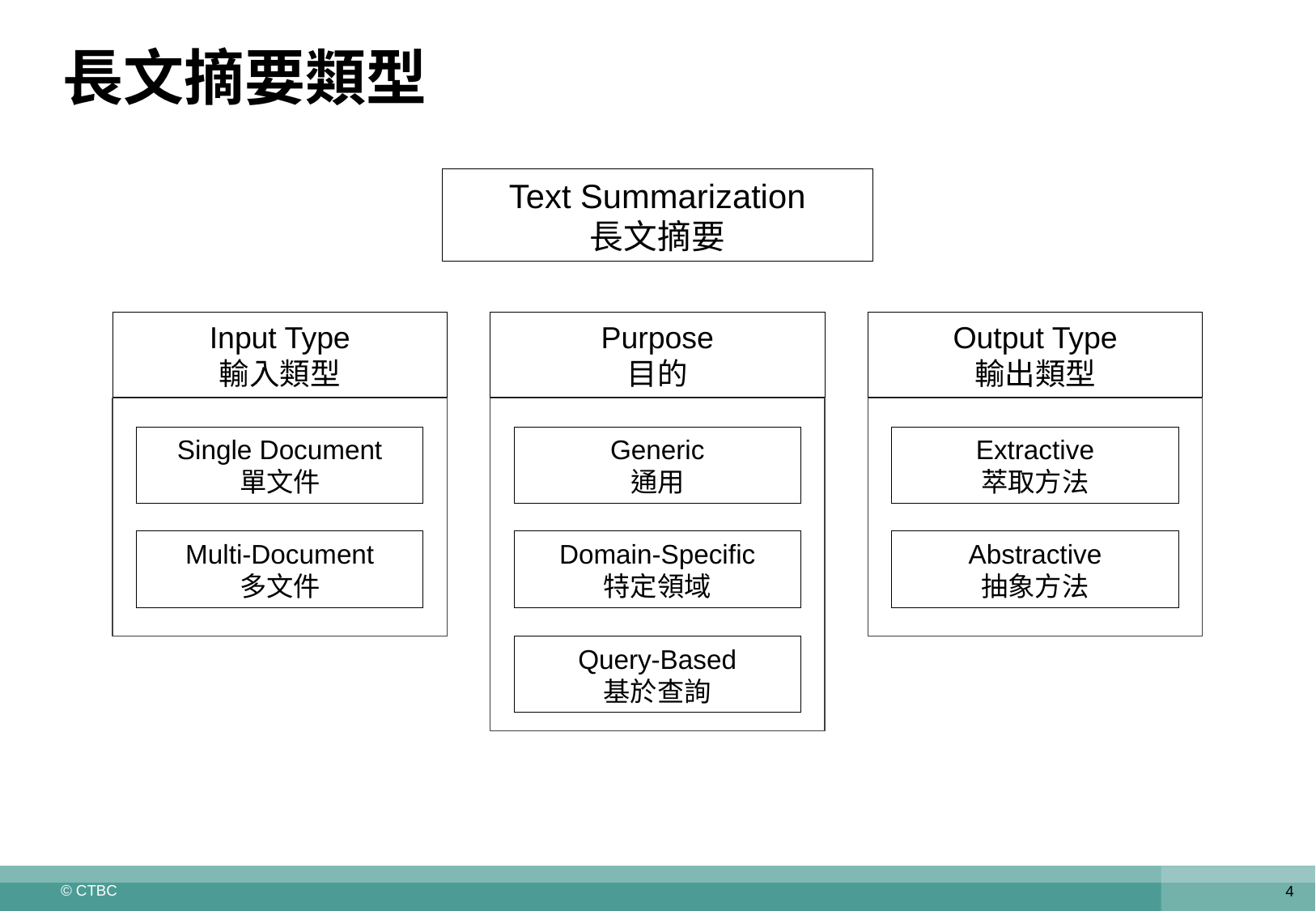

# 長文摘要類型
Text Summarization
長文摘要
Input Type
輸入類型
Purpose
目的
Output Type
輸出類型

Single Document
單文件
Generic
通用
Extractive
萃取方法
Domain-Specific
特定領域
Multi-Document
多文件
Abstractive
抽象方法
Query-Based
基於查詢